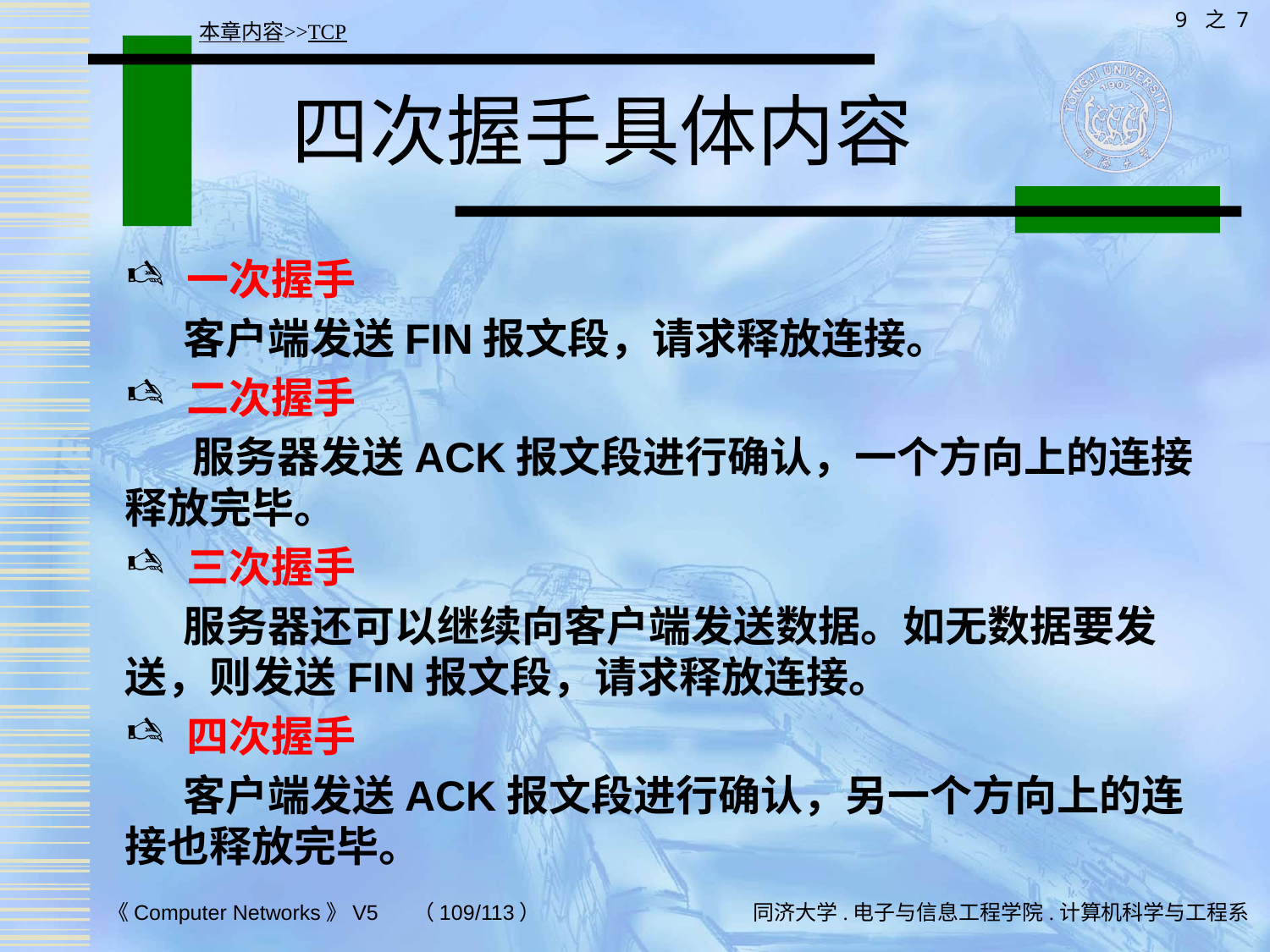

9 之 7
本章内容>>TCP
# 四次握手具体内容
一次握手
     客户端发送FIN报文段，请求释放连接。
二次握手
      服务器发送ACK报文段进行确认，一个方向上的连接释放完毕。
三次握手
     服务器还可以继续向客户端发送数据。如无数据要发送，则发送FIN报文段，请求释放连接。
四次握手
     客户端发送ACK报文段进行确认，另一个方向上的连接也释放完毕。